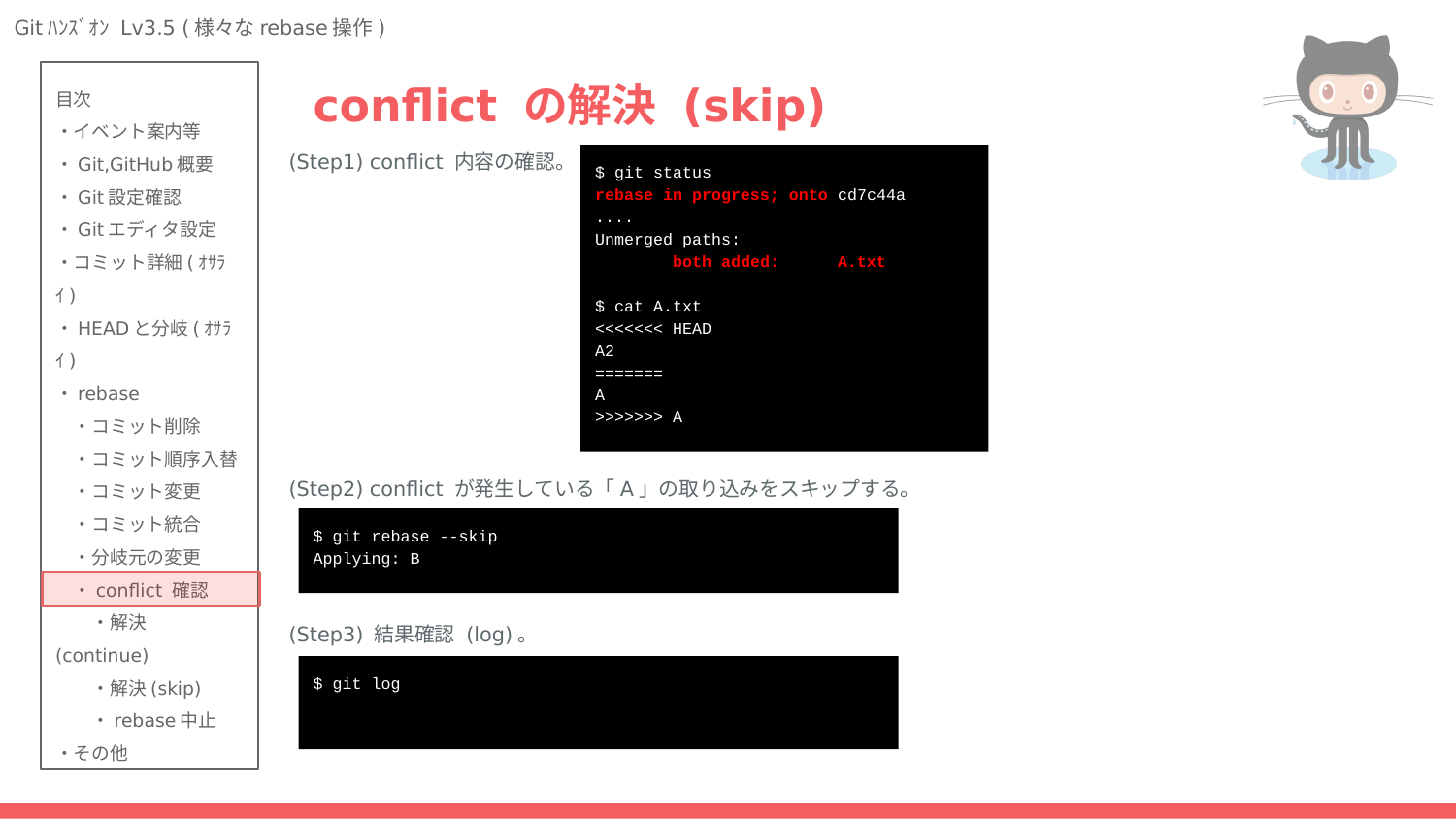

# conflict の解決 (skip)
(Step1) conflict 内容の確認。
$ git status
rebase in progress; onto cd7c44a
....
Unmerged paths:
        both added:      A.txt
$ cat A.txt
<<<<<<< HEAD
A2
=======
A
>>>>>>> A
(Step2) conflict が発生している「A」の取り込みをスキップする。
$ git rebase --skip
Applying: B

(Step3) 結果確認 (log)。
$ git log